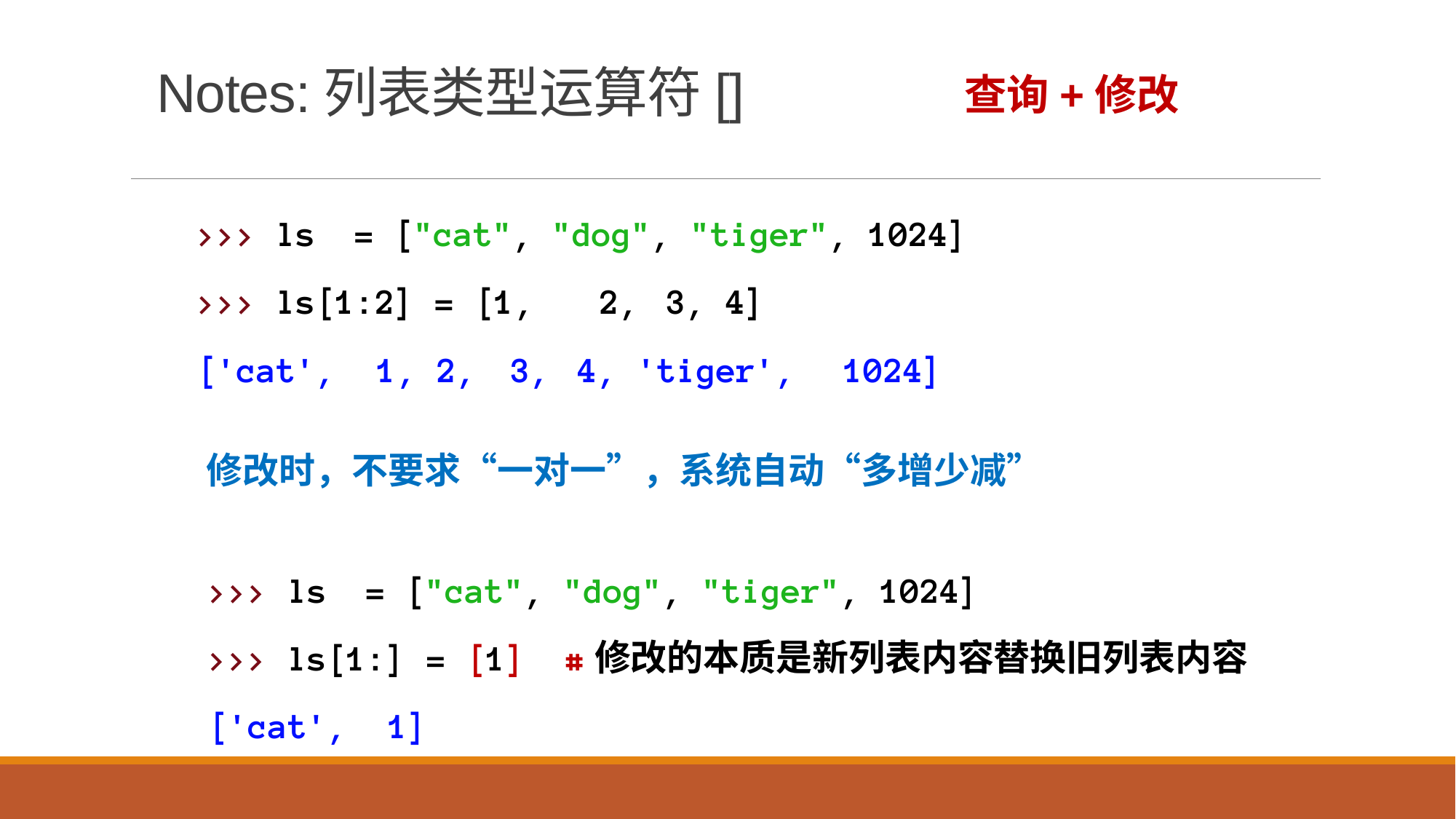

# Notes:列表类型运算符[]
查询+修改
>>> ls	= ["cat", "dog", "tiger", 1024]
>>> ls[1:2] = [1,	2,	3, 4]
['cat',	1, 2,	3,	4, 'tiger',	1024]
修改时，不要求“一对一”，系统自动“多增少减”
>>> ls	= ["cat", "dog", "tiger", 1024]
>>> ls[1:] = [1]  #修改的本质是新列表内容替换旧列表内容
['cat',	1]